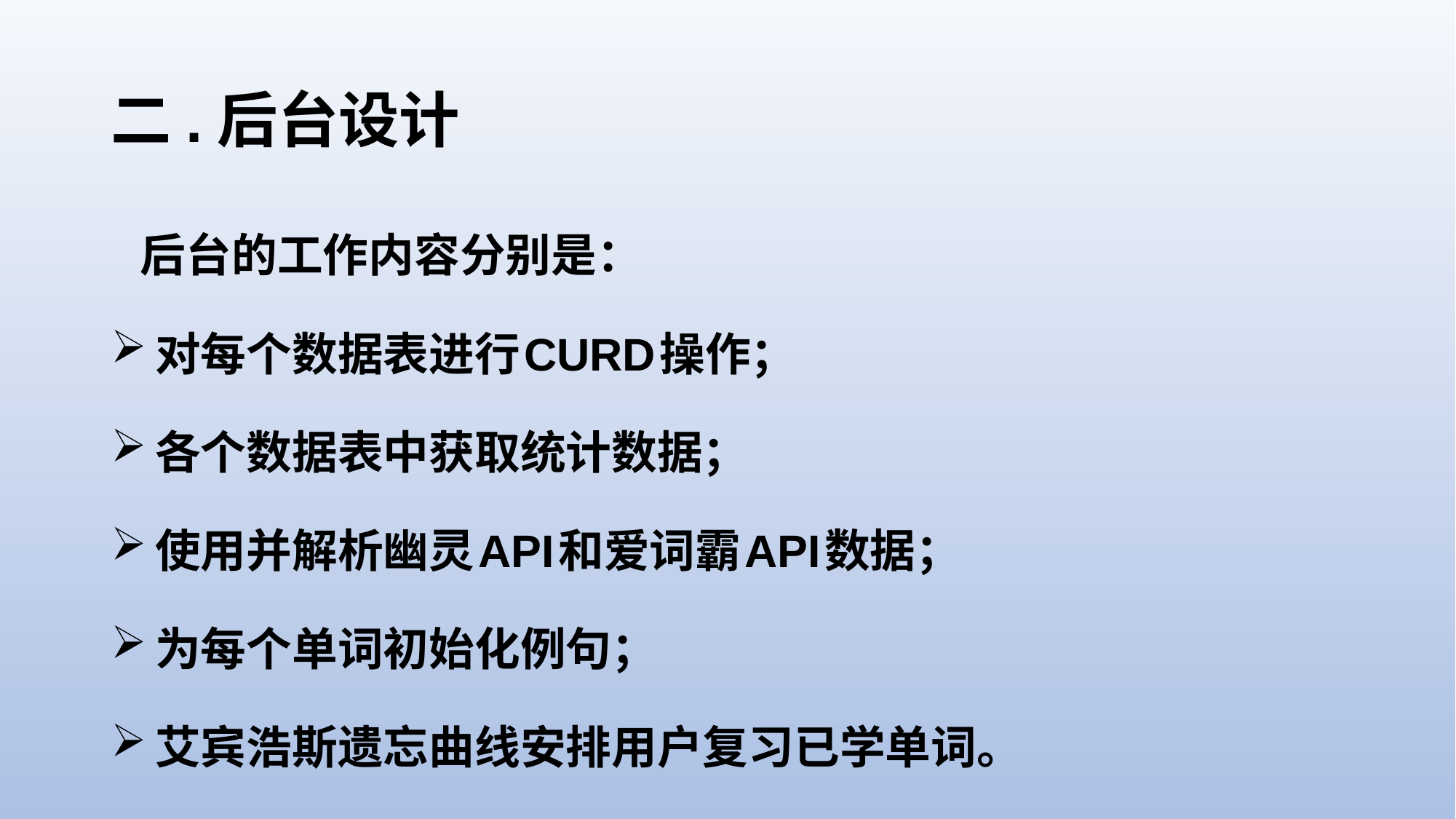

# 二.后台设计
后台的工作内容分别是：
对每个数据表进行CURD操作；
各个数据表中获取统计数据；
使用并解析幽灵API和爱词霸API数据；
为每个单词初始化例句；
艾宾浩斯遗忘曲线安排用户复习已学单词。